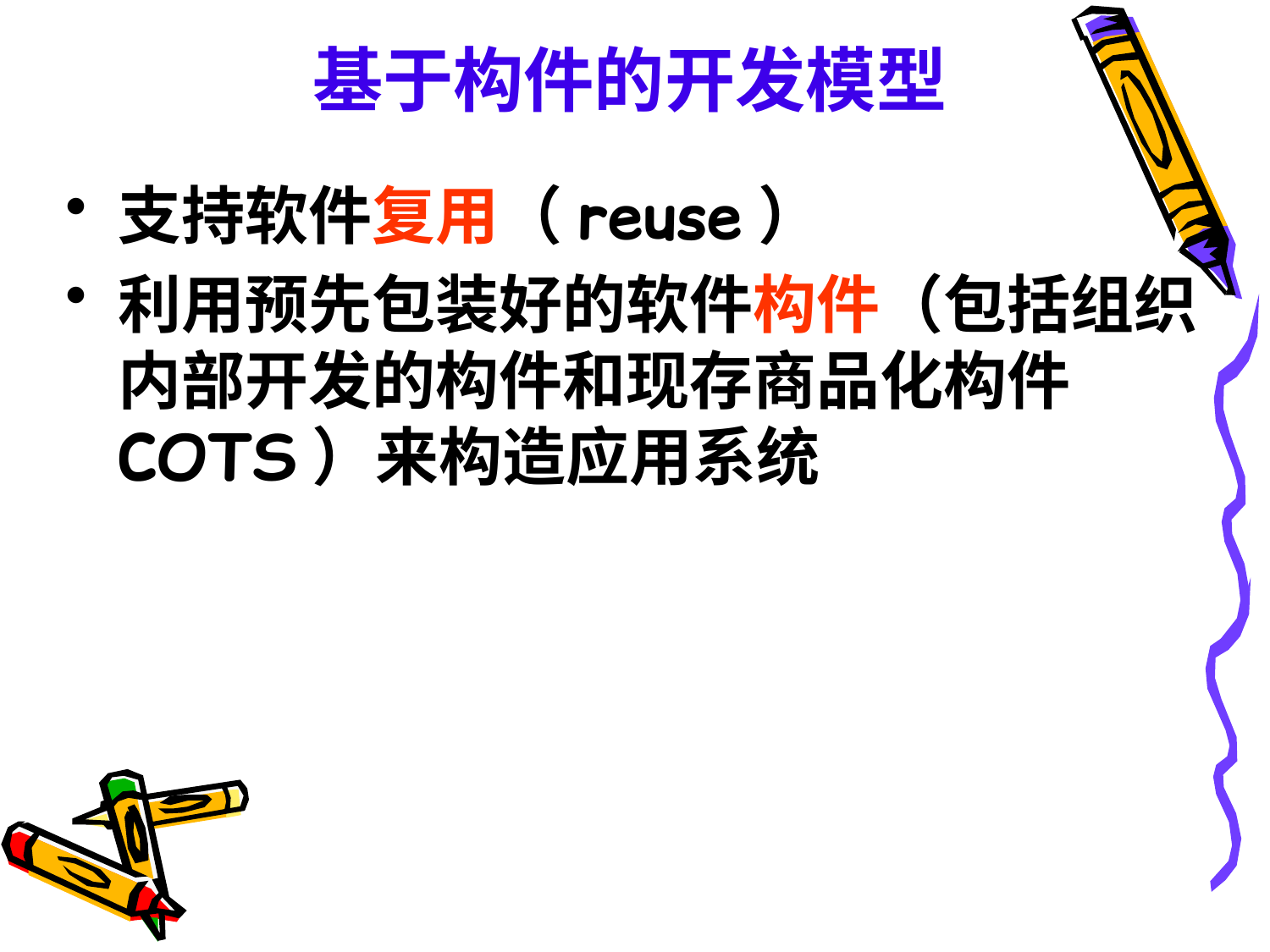

# 基于构件的开发模型
支持软件复用（reuse）
利用预先包装好的软件构件（包括组织内部开发的构件和现存商品化构件COTS）来构造应用系统